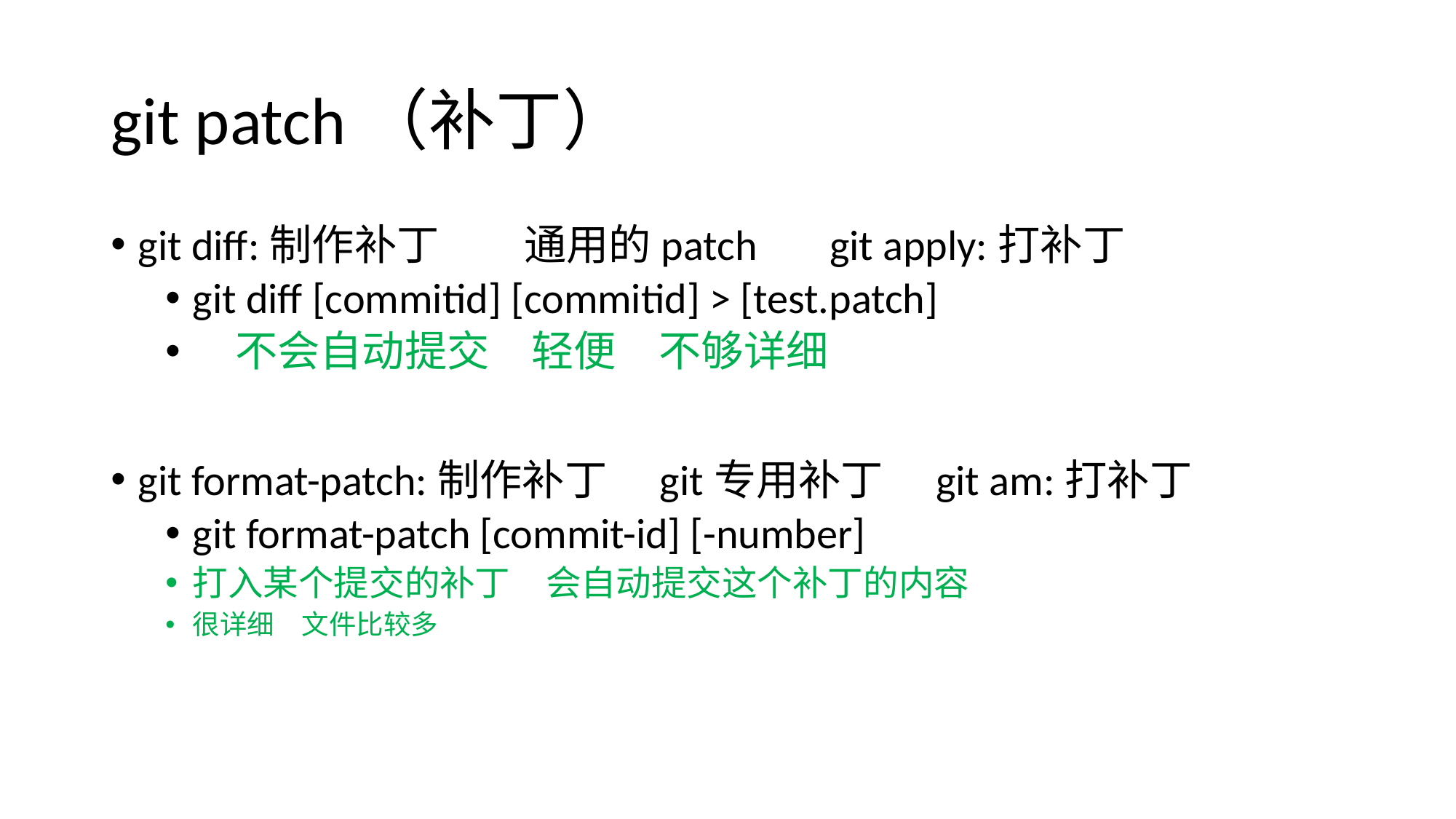

# git patch（补丁）
git diff:制作补丁　　通用的patch 　git apply:打补丁
git diff [commitid] [commitid] > [test.patch]
　不会自动提交　轻便　不够详细

git format-patch:制作补丁　git专用补丁　git am:打补丁
git format-patch [commit-id] [-number]
打入某个提交的补丁　会自动提交这个补丁的内容
很详细　文件比较多